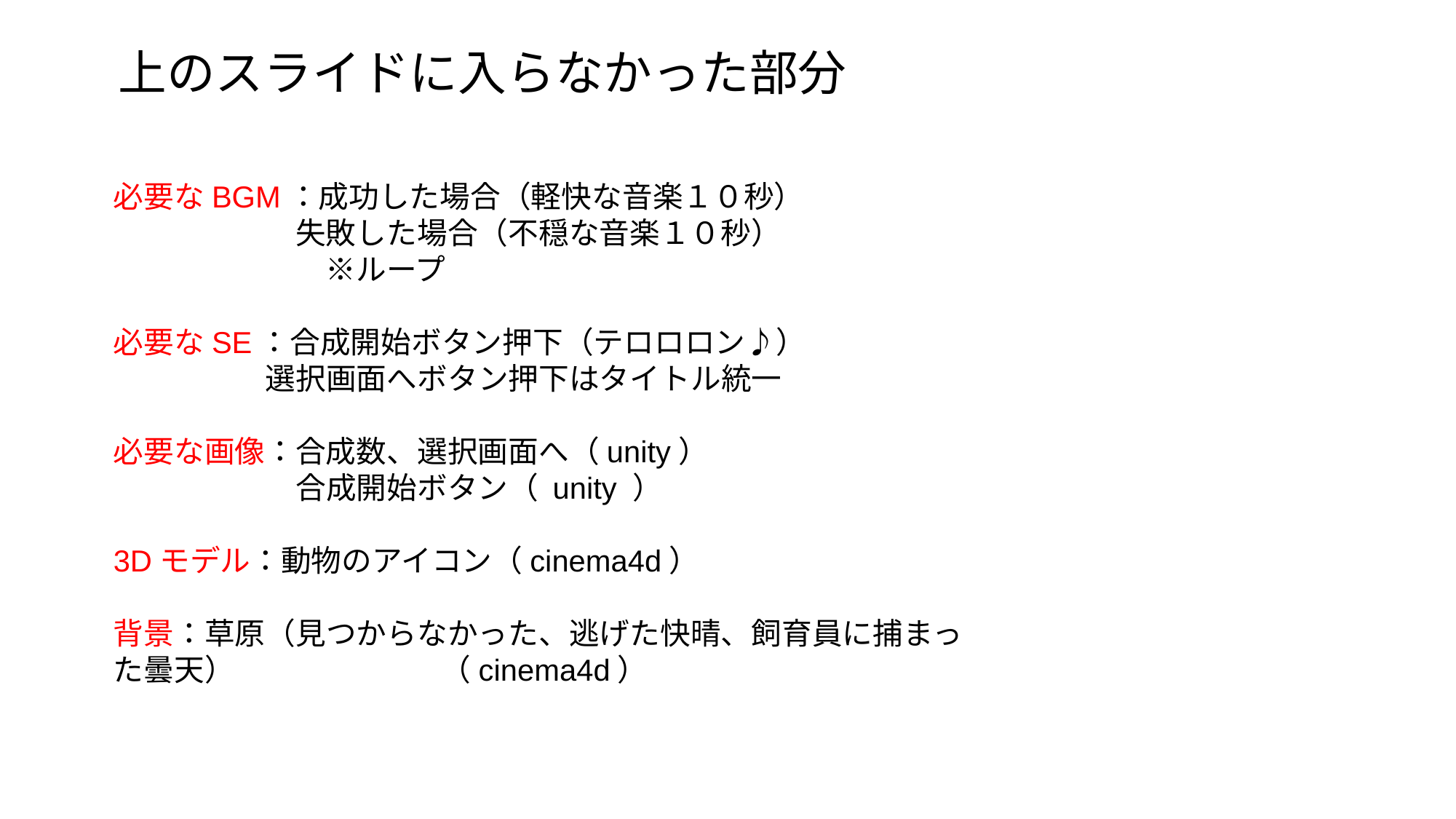

上のスライドに入らなかった部分
必要なBGM：成功した場合（軽快な音楽１０秒）
　　　　　　失敗した場合（不穏な音楽１０秒）
　　　　　　　※ループ

必要なSE：合成開始ボタン押下（テロロロン♪）
　　　　　選択画面へボタン押下はタイトル統一

必要な画像：合成数、選択画面へ（unity）
　　　　　　合成開始ボタン（ unity ）

3Dモデル：動物のアイコン（cinema4d）

背景：草原（見つからなかった、逃げた快晴、飼育員に捕まった曇天）　　　		（cinema4d）